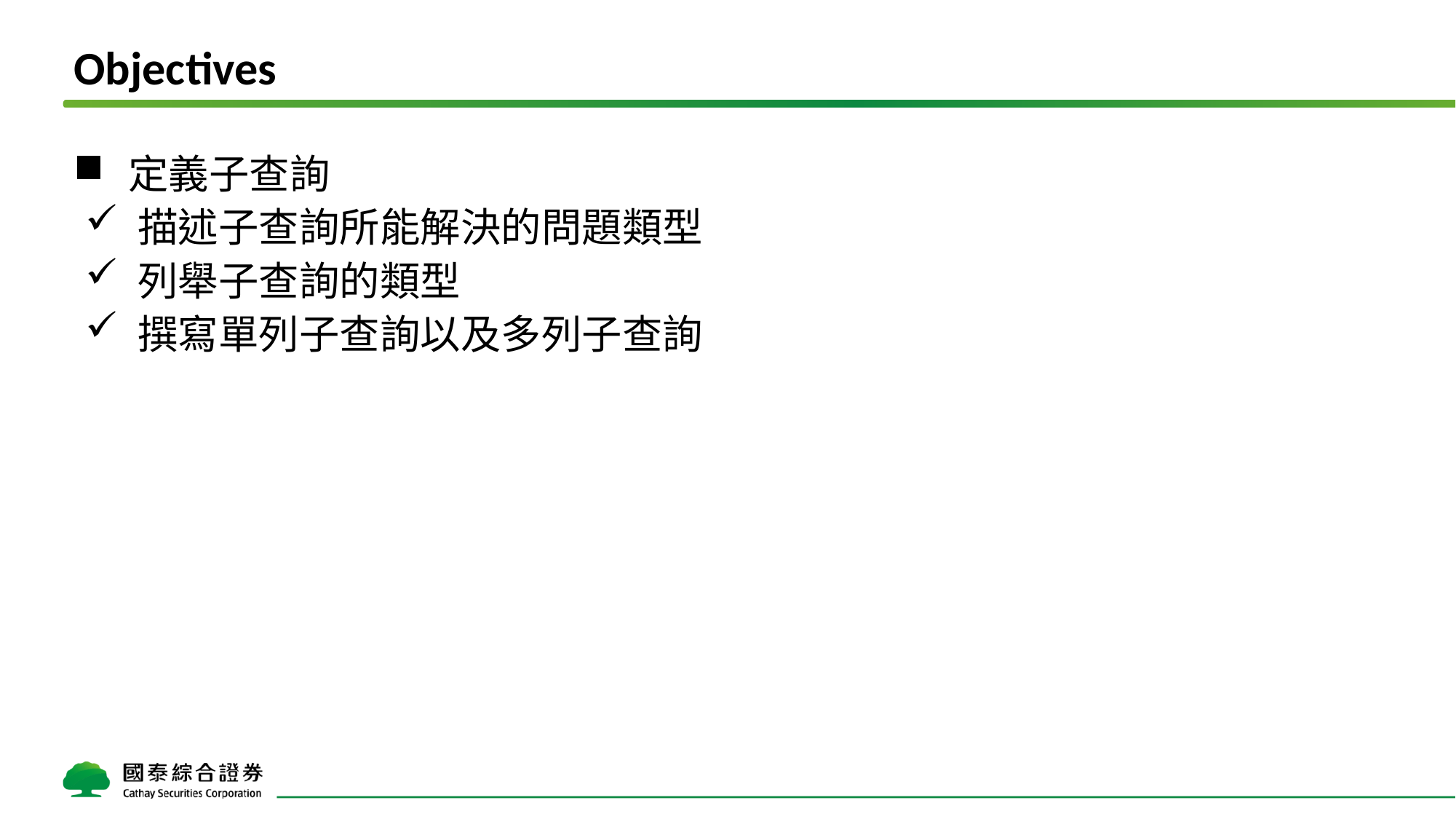

# Objectives
定義子查詢
描述子查詢所能解決的問題類型
列舉子查詢的類型
撰寫單列子查詢以及多列子查詢